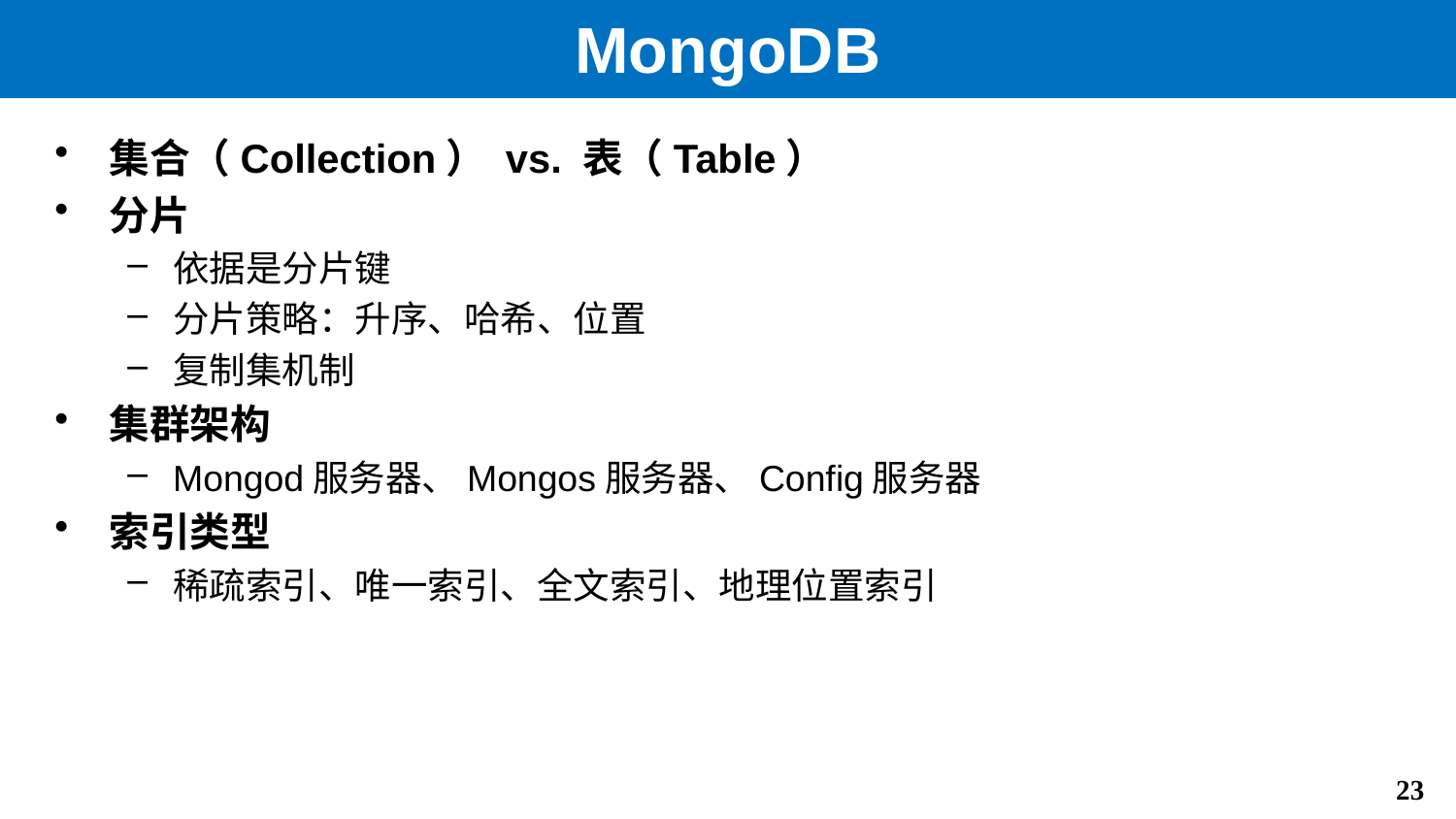

# MongoDB
集合（Collection） vs. 表（Table）
分片
依据是分片键
分片策略：升序、哈希、位置
复制集机制
集群架构
Mongod服务器、Mongos服务器、Config服务器
索引类型
稀疏索引、唯一索引、全文索引、地理位置索引